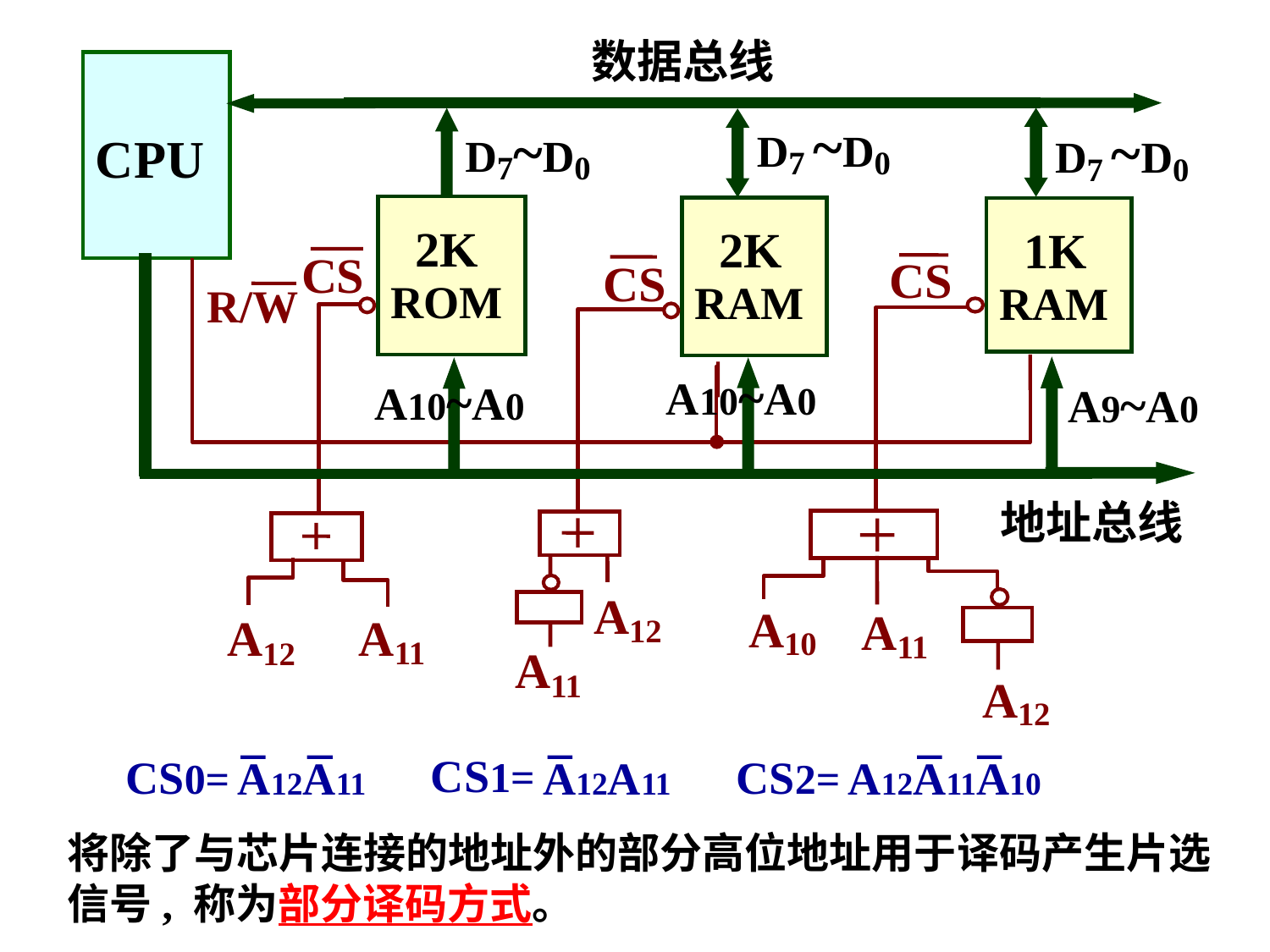

数据总线

D7 ~D0

D7~D0

D7 ~D0

CPU

  2K
ROM

  2K
RAM

  1K
RAM

CS

CS

CS

A10~A0
A10~A0
A9~A0

R/W

地址总线

A10
A11

A12

A12

A11

A12      A11
CS1=
CS0=
CS2=
A12A11
A12A11
A12A11A10

将除了与芯片连接的地址外的部分高位地址用于译码产生片选信号, 称为部分译码方式。